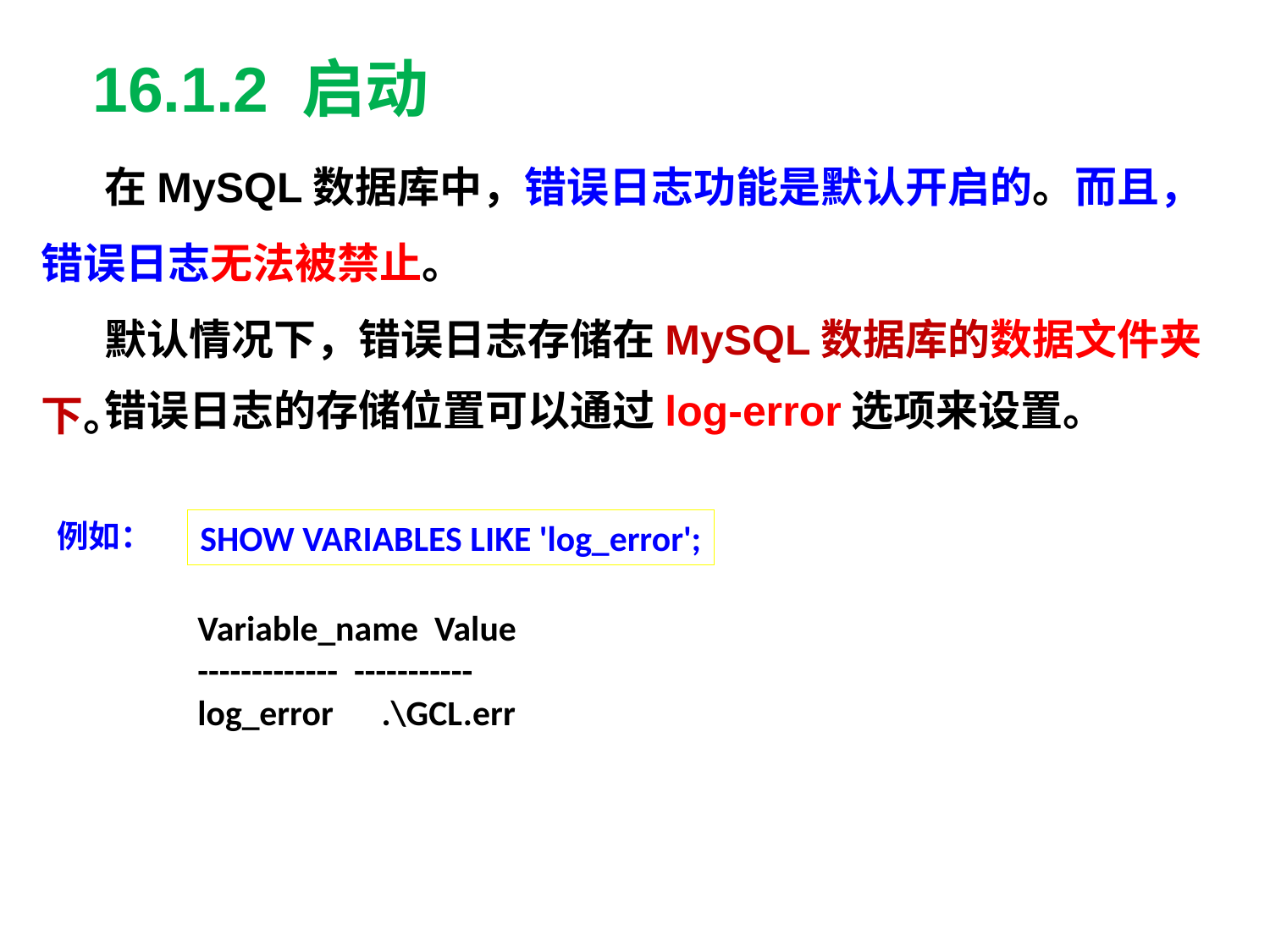

16.1.2 启动
在MySQL数据库中，错误日志功能是默认开启的。而且，错误日志无法被禁止。
默认情况下，错误日志存储在MySQL数据库的数据文件夹下。
错误日志的存储位置可以通过log-error选项来设置。
例如：
SHOW VARIABLES LIKE 'log_error';
Variable_name  Value
-------------  -----------
log_error      .\GCL.err